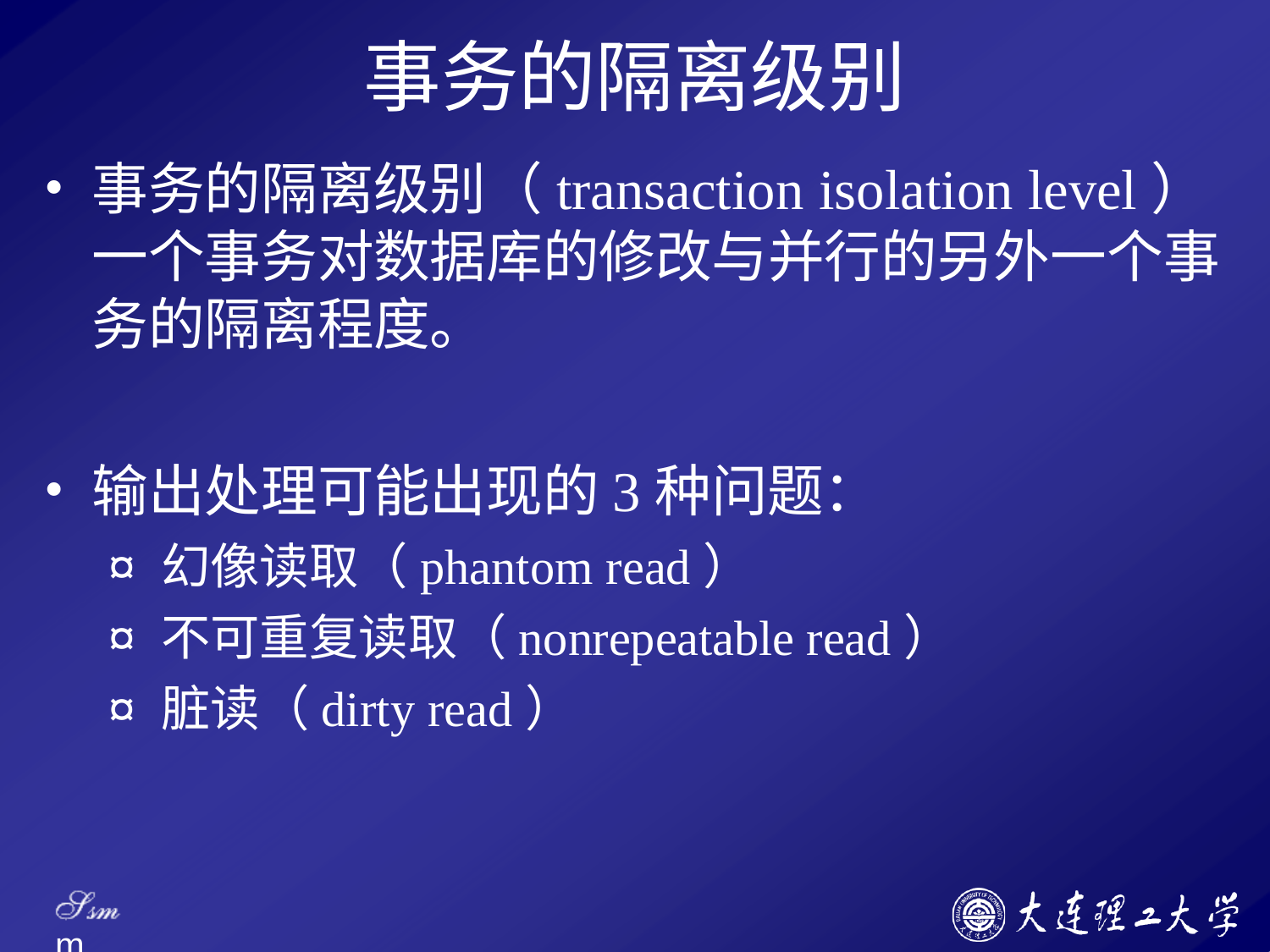

# 事务的隔离级别
事务的隔离级别（transaction isolation level）  一个事务对数据库的修改与并行的另外一个事 务的隔离程度。

输出处理可能出现的3种问题：
¤ 幻像读取（phantom read）
¤ 不可重复读取（nonrepeatable read）
¤ 脏读（dirty read）

Ssm